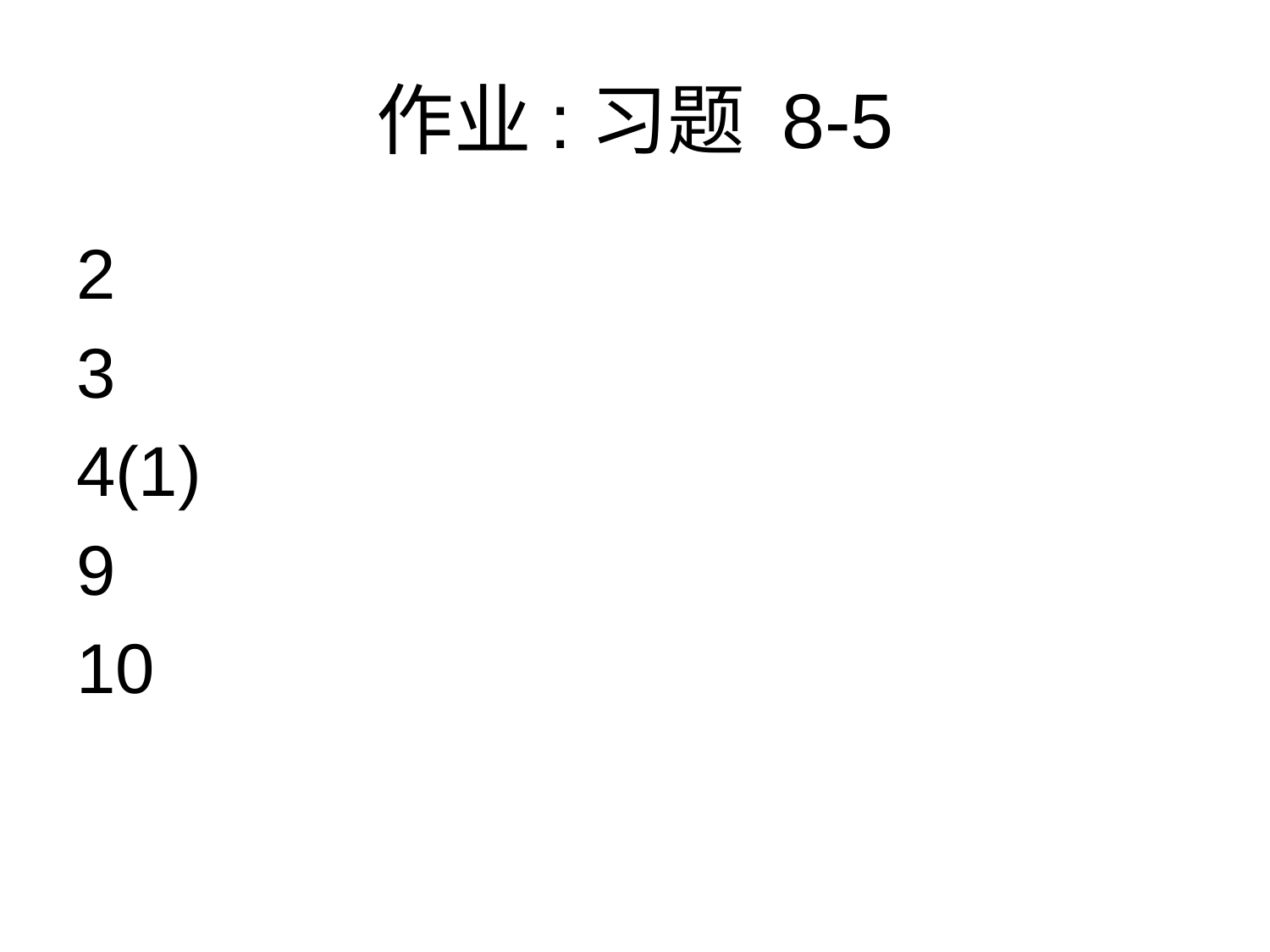

# 作业:习题 8-5
2
3
4(1)
9
10